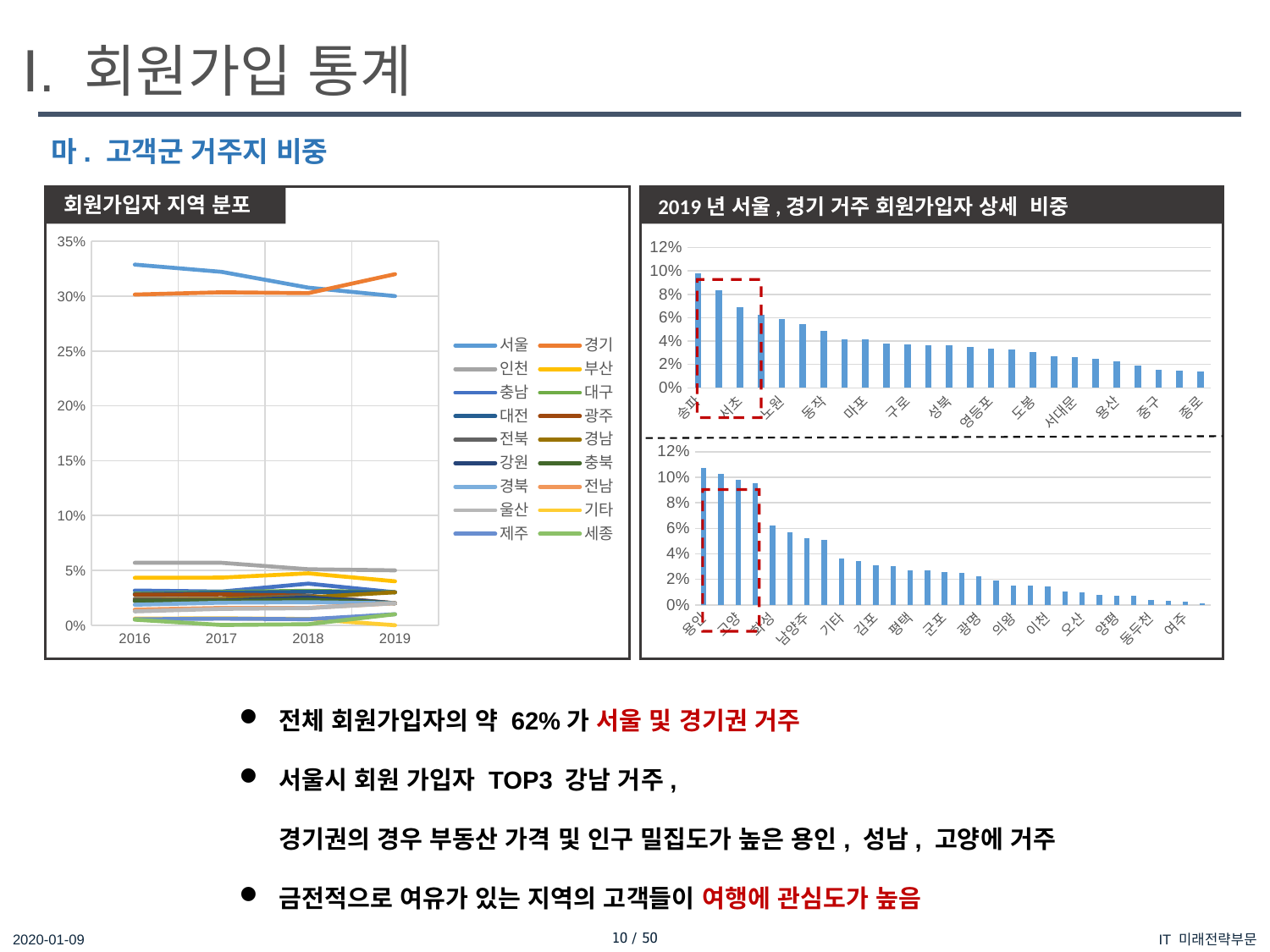

Ⅰ. 회원가입 통계
마. 고객군 거주지 비중
회원가입자 지역 분포

2019년 서울,경기 거주 회원가입자 상세  비중

### Chart

| Category | 서울 | 경기 | 인천 | 부산 | 충남 | 대구 | 대전 | 광주 | 전북 | 경남 | 강원 | 충북 | 경북 | 전남 | 울산 | 기타 | 제주 | 세종 |
|---|---|---|---|---|---|---|---|---|---|---|---|---|---|---|---|---|---|---|
| 2016 | 0.3287009063444109 | 0.3014281790716836 | 0.05687997802801428 | 0.043202416918429 | 0.03158472946992585 | 0.02878330129085416 | 0.028206536665751167 | 0.02773963196923922 | 0.024086789343586927 | 0.023098049986267508 | 0.022466355396868993 | 0.02191705575391376 | 0.01864872287833013 | 0.014254325734688272 | 0.012578961823674815 | 0.006014831090359792 | 0.005383136500961274 | 0.005026091733040374 |
| 2017 | 0.32212060967528167 | 0.3034592445328032 | 0.05685884691848907 | 0.04339297548045063 | 0.03069582504970179 | 0.03024519549370444 | 0.029662027833001987 | 0.028071570576540757 | 0.02393638170974155 | 0.023750828363154407 | 0.02237243207422134 | 0.02189529489728297 | 0.0205168986083499 | 0.015719019218025182 | 0.014870775347912524 | 0.006282306163021869 | 0.005937707090788602 | 0.00021206096752816436 |
| 2018 | 0.307715108401084 | 0.30267615176151763 | 0.05098238482384824 | 0.04725609756097561 | 0.03785569105691057 | 0.03141937669376694 | 0.03040311653116531 | 0.02684620596205962 | 0.026592140921409213 | 0.025448848238482386 | 0.02532181571815718 | 0.023246951219512195 | 0.0209180216802168 | 0.01579437669376694 | 0.015497967479674796 | 0.005674119241192412 | 0.00546239837398374 | 0.0008892276422764227 |
| 2019 | 0.3 | 0.32 | 0.05 | 0.04 | 0.03 | 0.03 | 0.03 | 0.02 | 0.02 | 0.03 | 0.02 | 0.02 | 0.02 | 0.02 | 0.02 | 0.0 | 0.01 | 0.01 |

### Chart

| Category |  |
|---|---|
| 송파 | 0.09812819058423142 |
| 강남 | 0.08338060124787294 |
| 서초 | 0.06920022688598979 |
| 양천 | 0.06239364719228588 |
| 노원 | 0.05899035734543392 |
| 강서 | 0.05445263754963131 |
| 동작 | 0.048496880317640385 |
| 관악 | 0.041406693136698806 |
| 마포 | 0.041406693136698806 |
| 강동 | 0.03771979580260919 |
| 구로 | 0.0368689733408962 |
| 은평 | 0.036585365853658534 |
| 성북 | 0.036301758366420876 |
| 성동 | 0.03516732841747022 |
| 영등포 | 0.033749290981281904 |
| 광진 | 0.03261486103233125 |
| 도봉 | 0.030629608621667612 |
| 동대문 | 0.02694271128757799 |
| 서대문 | 0.026375496313102667 |
| 중랑 | 0.024673851389676687 |
| 용산 | 0.022404991491775383 |
| 금천 | 0.01871809415768576 |
| 중구 | 0.015314804310833806 |
| 강북 | 0.014463981849120816 |
| 종로 | 0.013613159387407828 |

### Chart

| Category |  |
|---|---|
| 용인 | 0.10737555381808704 |
| 성남 | 0.10242376856919469 |
| 고양 | 0.0982538441490748 |
| 수원 | 0.09538702111024237 |
| 화성 | 0.06202762574928329 |
| 안양 | 0.05707584050039093 |
| 남양주 | 0.051863434975241075 |
| 부천 | 0.0508209538702111 |
| 기타 | 0.036486838676048995 |
| 안산 | 0.03414125618973156 |
| 김포 | 0.03127443315089914 |
| 하남 | 0.03023195204586917 |
| 평택 | 0.02684388845452176 |
| 파주 | 0.02684388845452176 |
| 군포 | 0.025540787073234296 |
| 의정부 | 0.025280166796976804 |
| 광명 | 0.022413343758144383 |
| 광주 | 0.018764659890539485 |
| 의왕 | 0.015115976022934585 |
| 구리 | 0.014855355746677092 |
| 이천 | 0.014594735470419598 |
| 과천 | 0.010424811050299713 |
| 오산 | 0.009642950221527235 |
| 안성 | 0.008079228563982278 |
| 양평 | 0.007297367735209799 |
| 포천 | 0.006776127182694814 |
| 동두천 | 0.0036486838676048996 |
| 가평 | 0.0028668230388324213 |
| 여주 | 0.0026062027625749283 |
| 연천 | 0.0010424811050299713 |
전체 회원가입자의 약 62%가 서울 및 경기권 거주
서울시 회원 가입자 TOP3 강남 거주,
경기권의 경우 부동산 가격 및 인구 밀집도가 높은 용인, 성남, 고양에 거주
금전적으로 여유가 있는 지역의 고객들이 여행에 관심도가 높음
10 / 50
IT 미래전략부문
2020-01-09